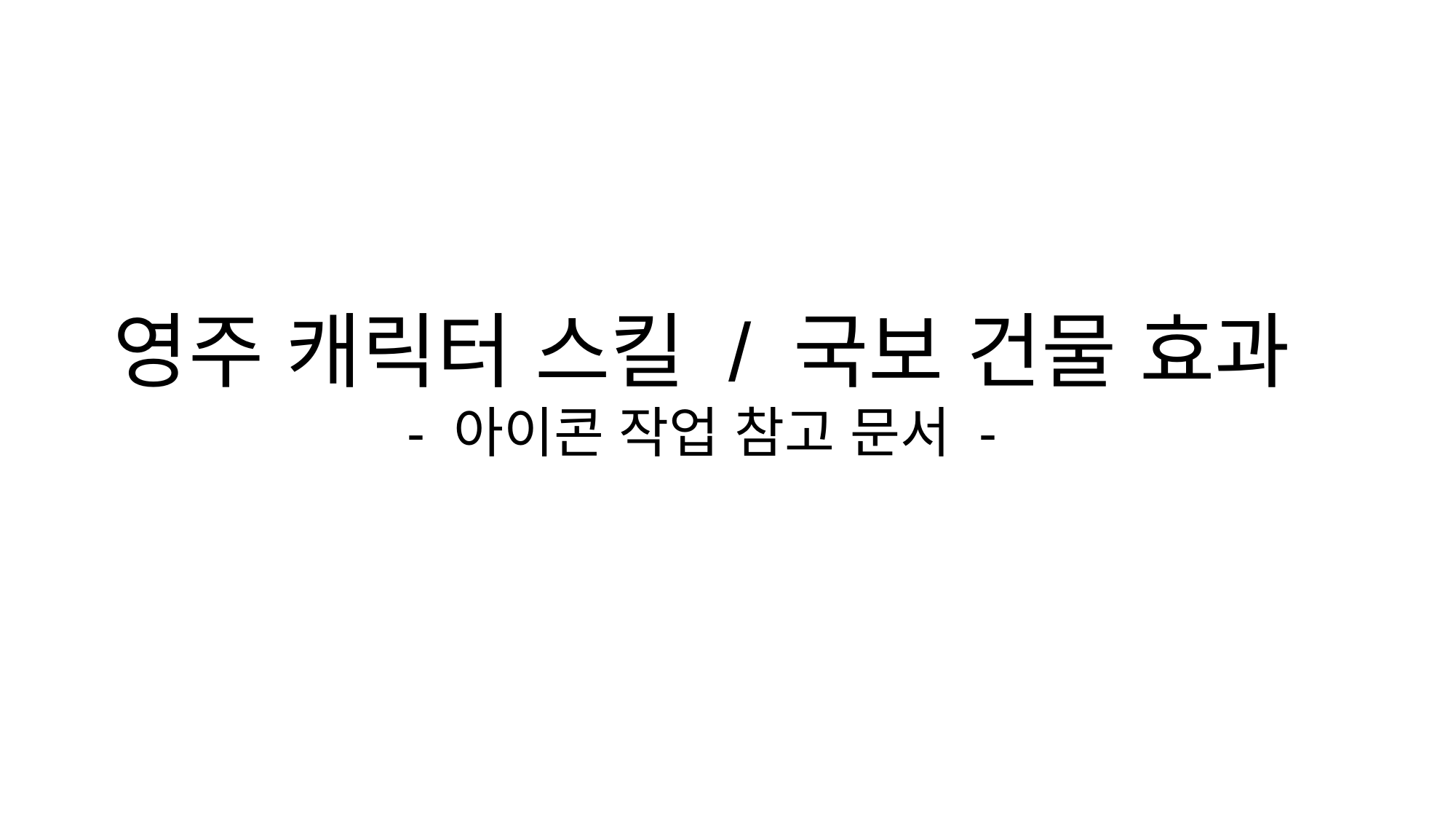

영주 캐릭터 스킬 / 국보 건물 효과
- 아이콘 작업 참고 문서 -